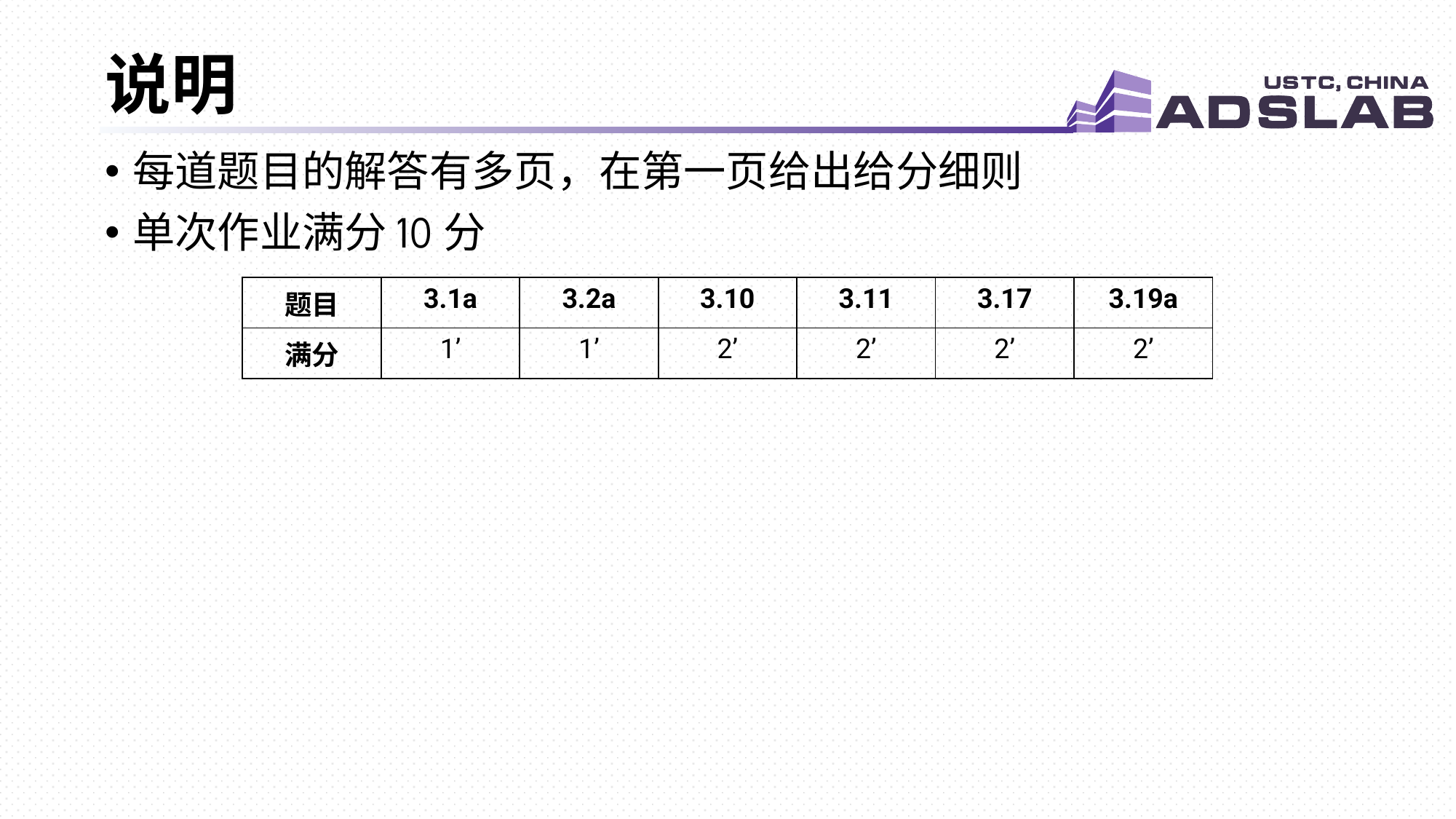

# 说明
每道题目的解答有多页，在第一页给出给分细则
单次作业满分10分

| 题目 | 3.1a | 3.2a | 3.10 | 3.11 | 3.17 | 3.19a |
| --- | --- | --- | --- | --- | --- | --- |
| 满分 | 1’ | 1’ | 2’ | 2’ | 2’ | 2’ |